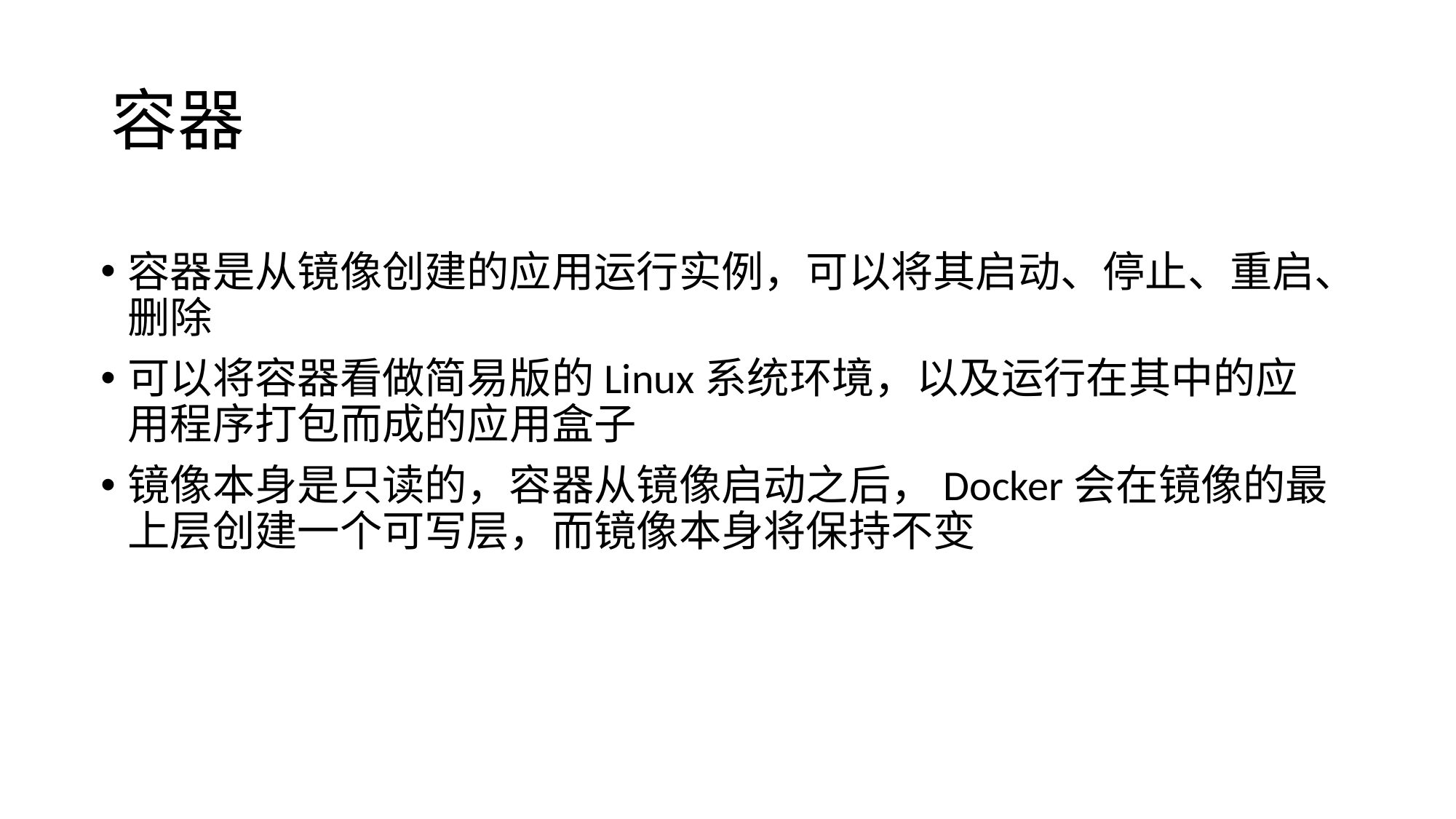

# 容器
容器是从镜像创建的应用运行实例，可以将其启动、停止、重启、删除
可以将容器看做简易版的Linux系统环境，以及运行在其中的应用程序打包而成的应用盒子
镜像本身是只读的，容器从镜像启动之后，Docker会在镜像的最上层创建一个可写层，而镜像本身将保持不变